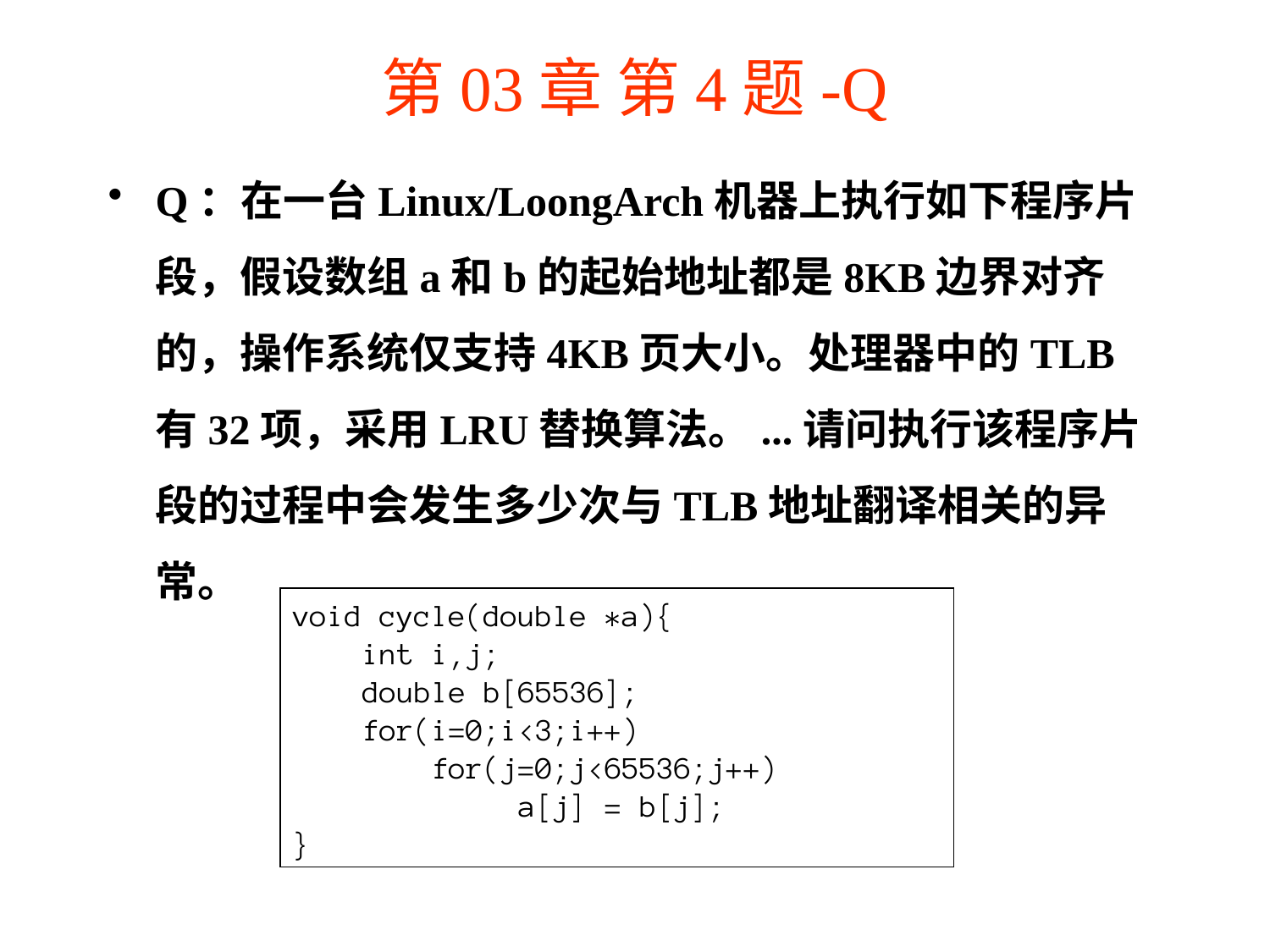

# 第03章 第4题-Q
Q：在一台Linux/LoongArch机器上执行如下程序片段，假设数组a和b的起始地址都是8KB边界对齐的，操作系统仅支持4KB页大小。处理器中的TLB有32项，采用LRU替换算法。...请问执行该程序片段的过程中会发生多少次与TLB地址翻译相关的异常。
void cycle(double *a){
    int i,j;
    double b[65536];
    for(i=0;i<3;i++)
        for(j=0;j<65536;j++)
             a[j] = b[j];
}